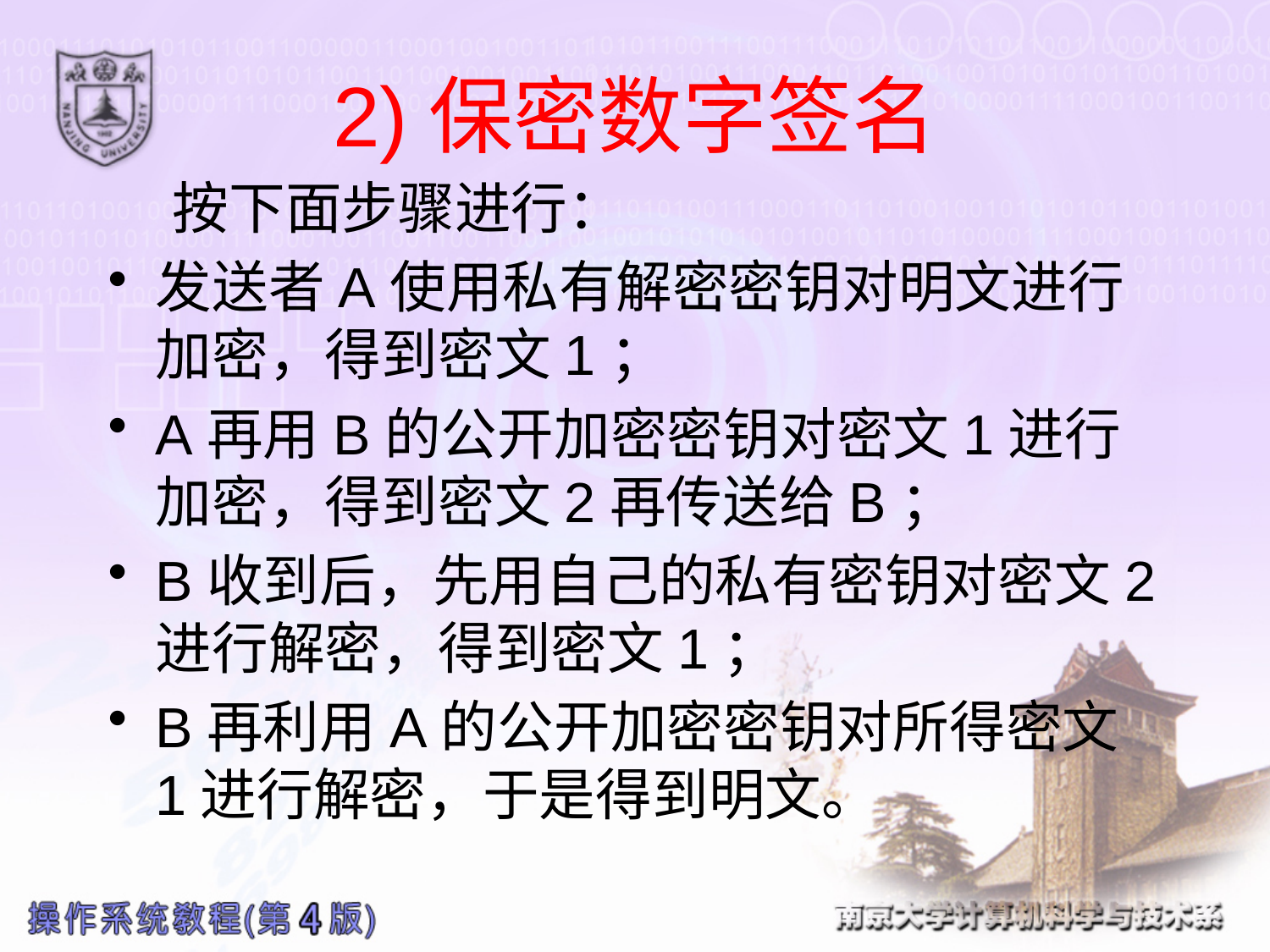

# 2)保密数字签名
    按下面步骤进行：
发送者A使用私有解密密钥对明文进行加密，得到密文1；
A再用B的公开加密密钥对密文1进行加密，得到密文2再传送给B；
B收到后，先用自己的私有密钥对密文2进行解密，得到密文1；
B再利用A的公开加密密钥对所得密文1进行解密，于是得到明文。